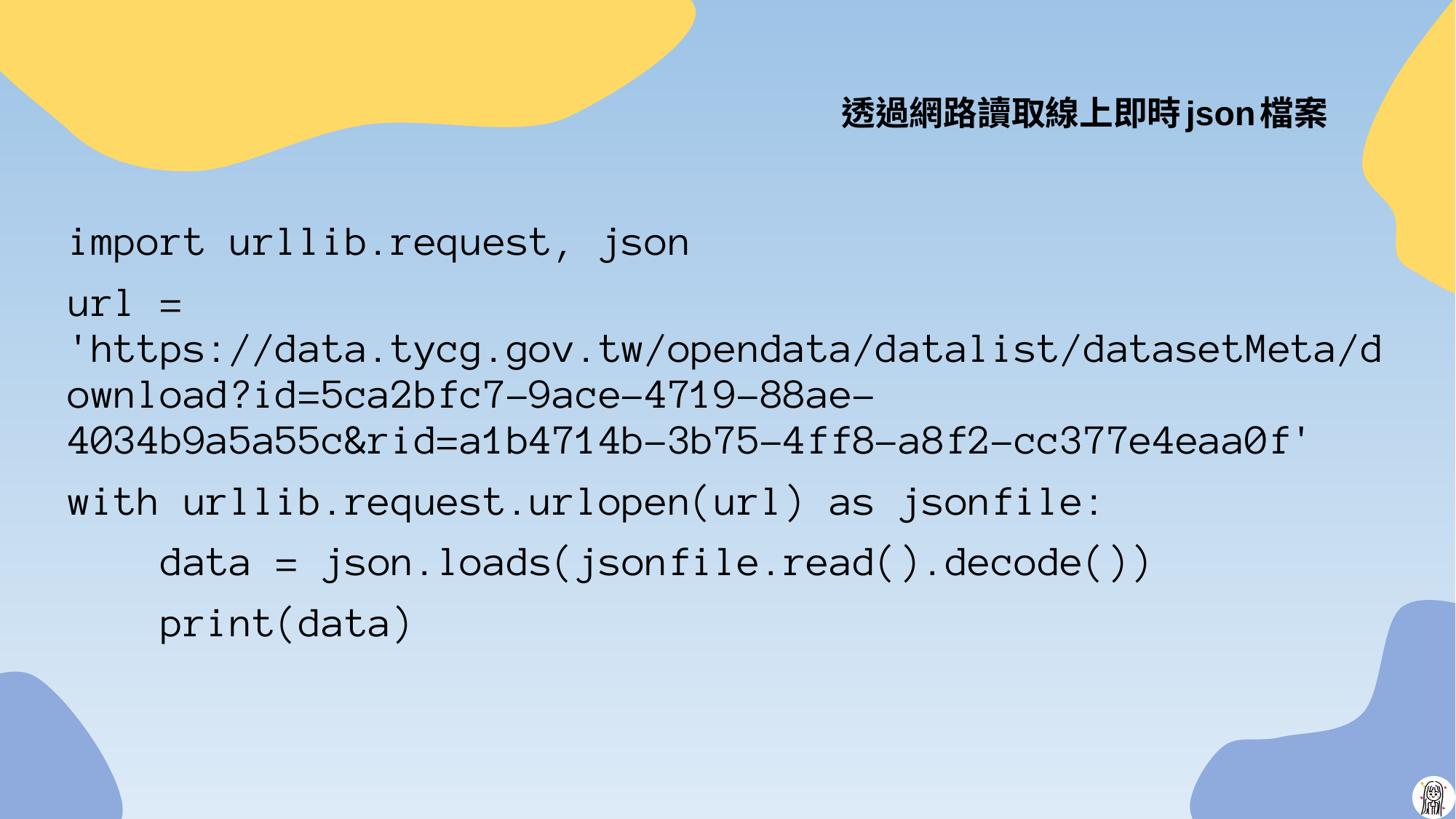

# 透過網路讀取線上即時json檔案
import urllib.request, json
url = 'https://data.tycg.gov.tw/opendata/datalist/datasetMeta/download?id=5ca2bfc7-9ace-4719-88ae-4034b9a5a55c&rid=a1b4714b-3b75-4ff8-a8f2-cc377e4eaa0f'
with urllib.request.urlopen(url) as jsonfile:
    data = json.loads(jsonfile.read().decode())
    print(data)
21